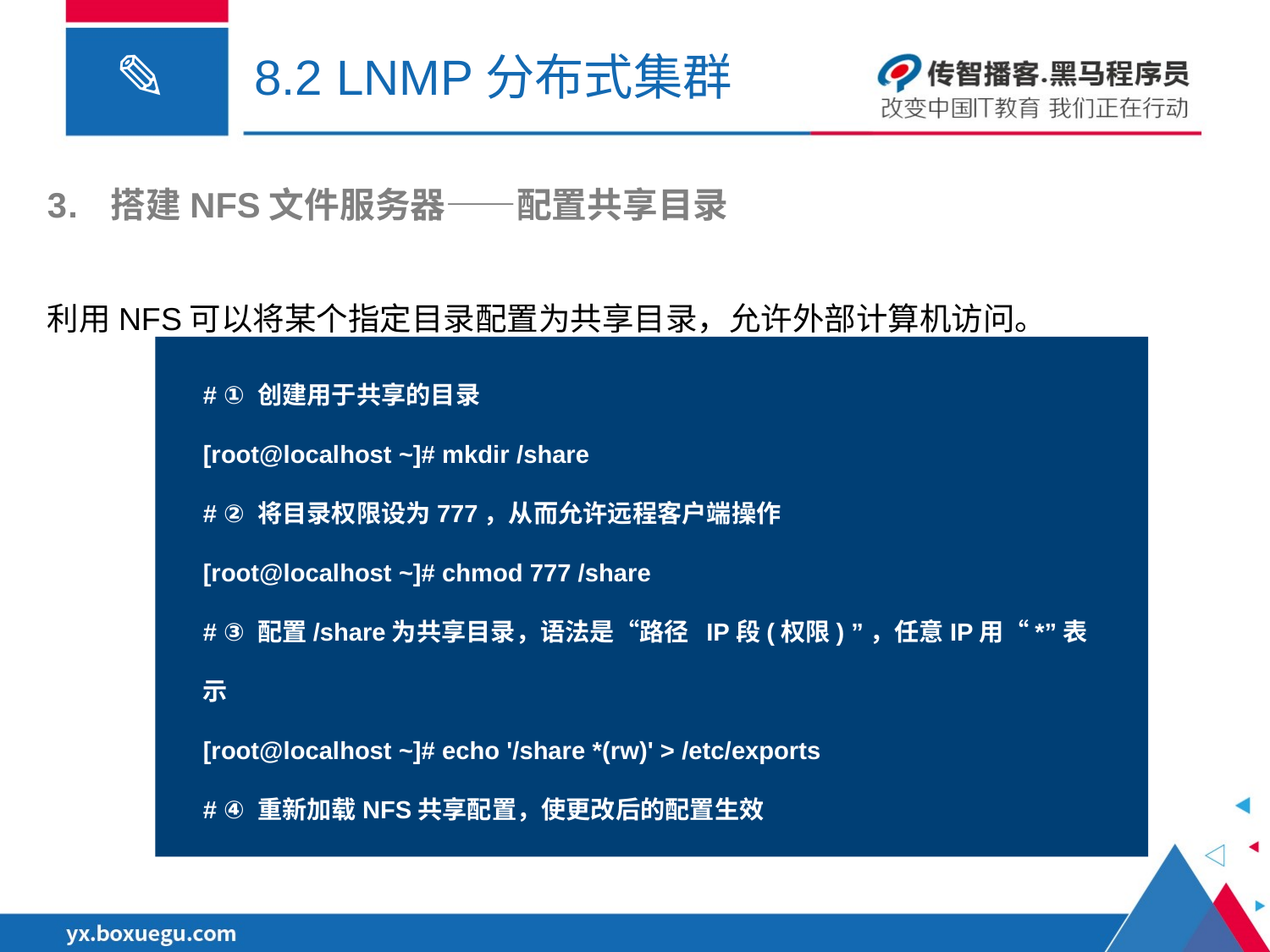

# 8.2 LNMP分布式集群
搭建NFS文件服务器——配置共享目录
利用NFS可以将某个指定目录配置为共享目录，允许外部计算机访问。

# ① 创建用于共享的目录
[root@localhost ~]# mkdir /share
# ② 将目录权限设为777，从而允许远程客户端操作
[root@localhost ~]# chmod 777 /share
# ③ 配置/share为共享目录，语法是“路径  IP段(权限) ”，任意IP用“*”表示
[root@localhost ~]# echo '/share *(rw)' > /etc/exports
# ④ 重新加载NFS共享配置，使更改后的配置生效
[root@localhost ~]# service nfs reload